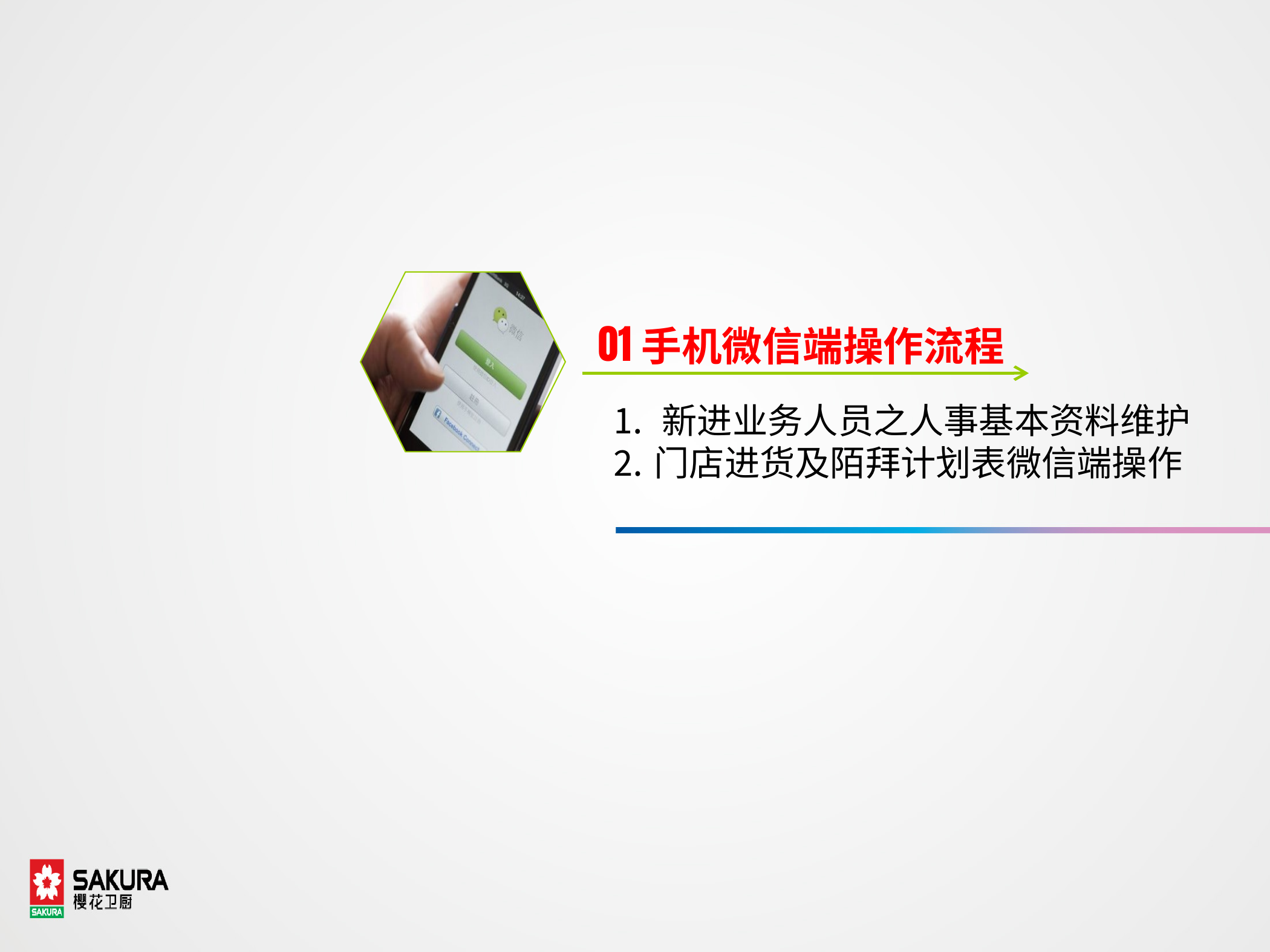

01手机微信端操作流程
⒈ 新进业务人员之人事基本资料维护
⒉门店进货及陌拜计划表微信端操作